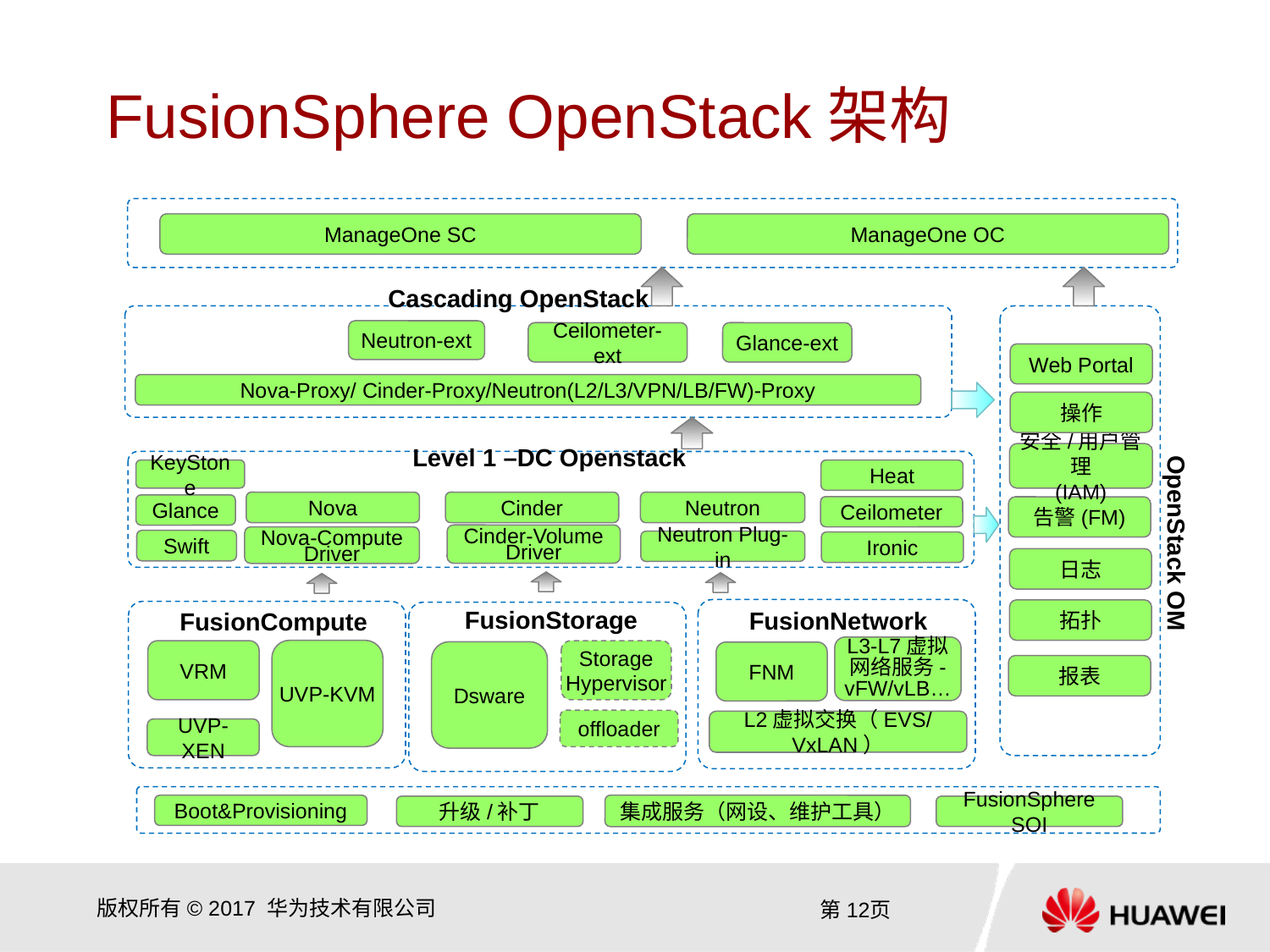

# FusionSphere OpenStack架构

ManageOne SC
ManageOne OC

Cascading OpenStack

Neutron-ext
Ceilometer-ext
Glance-ext
Web Portal
Nova-Proxy/ Cinder-Proxy/Neutron(L2/L3/VPN/LB/FW)-Proxy

操作

Level 1 –DC Openstack
安全/用户管理
(IAM)

OpenStack OM
KeyStone
Heat
Nova
Cinder
Neutron
Glance
Ceilometer
告警(FM)

Cinder-Volume Driver
Nova-Compute Driver
Swift
Neutron Plug-in
Ironic
日志

FusionStorage

拓扑
FusionNetwork

FusionCompute

L3-L7虚拟网络服务-vFW/vLB…
UVP-KVM
VRM
Storage Hypervisor
Dsware
FNM
报表
offloader
L2虚拟交换（EVS/VxLAN）
UVP-XEN

Boot&Provisioning
集成服务（网设、维护工具）
升级/补丁
FusionSphere SOI